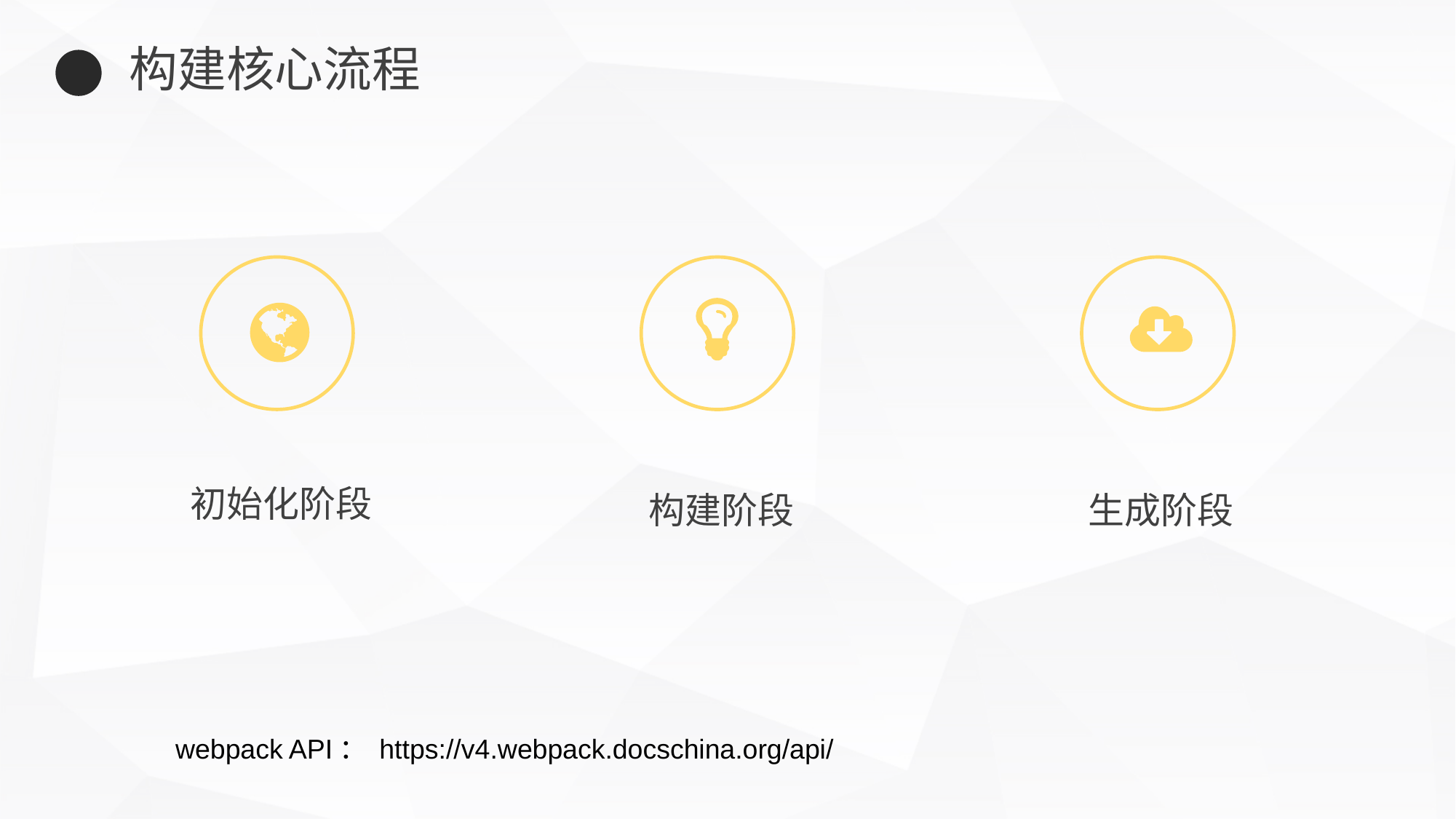

构建核心流程

初始化阶段
构建阶段
生成阶段
webpack API： https://v4.webpack.docschina.org/api/